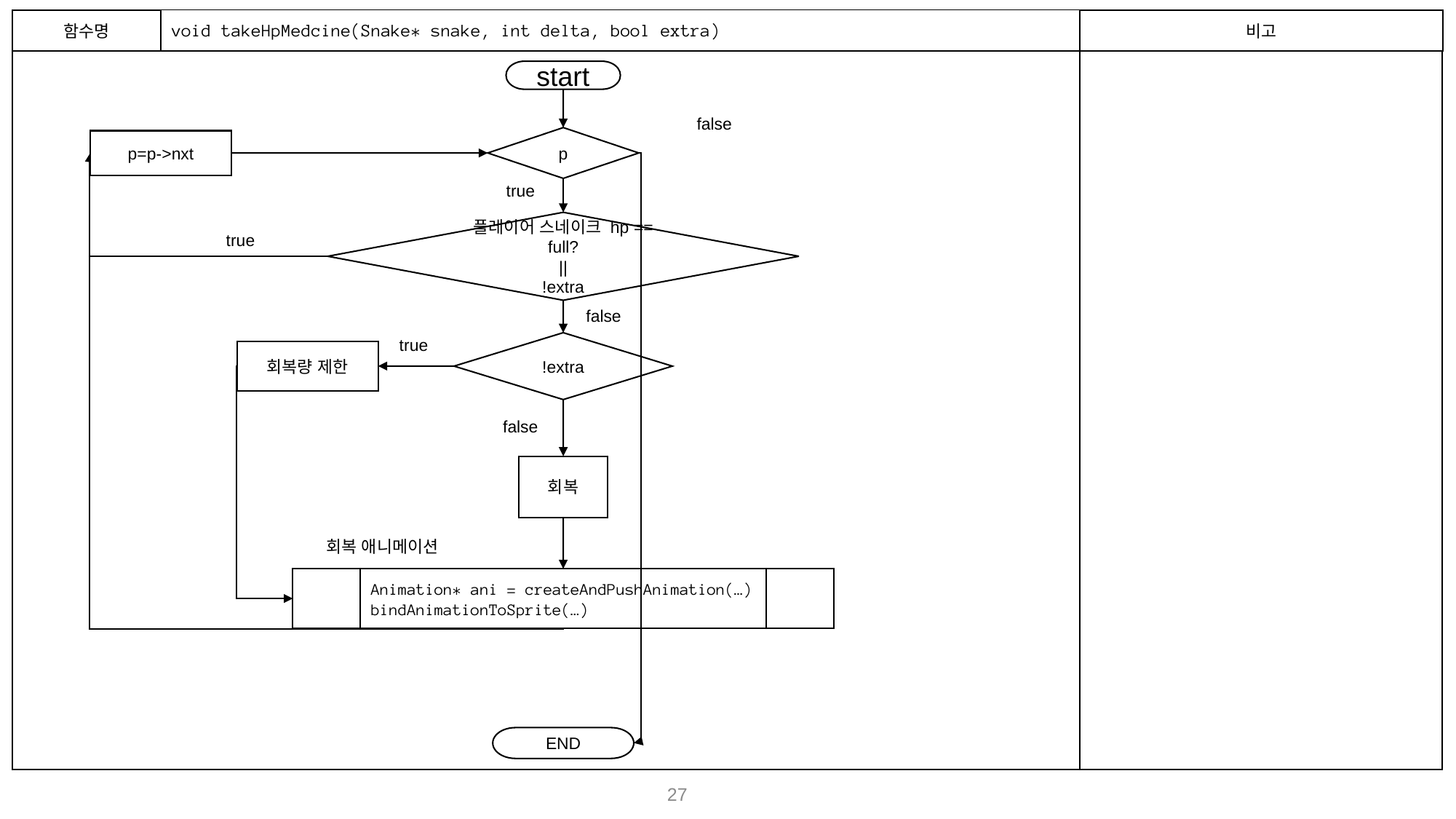

함수명
# void takeHpMedcine(Snake* snake, int delta, bool extra)
비고

start
false
p
p=p->nxt
true
플레이어 스네이크 hp == full?
||
!extra
true
false
true
!extra
회복량 제한
false
회복
회복 애니메이션
Animation* ani = createAndPushAnimation(…)
bindAnimationToSprite(…)
END
27